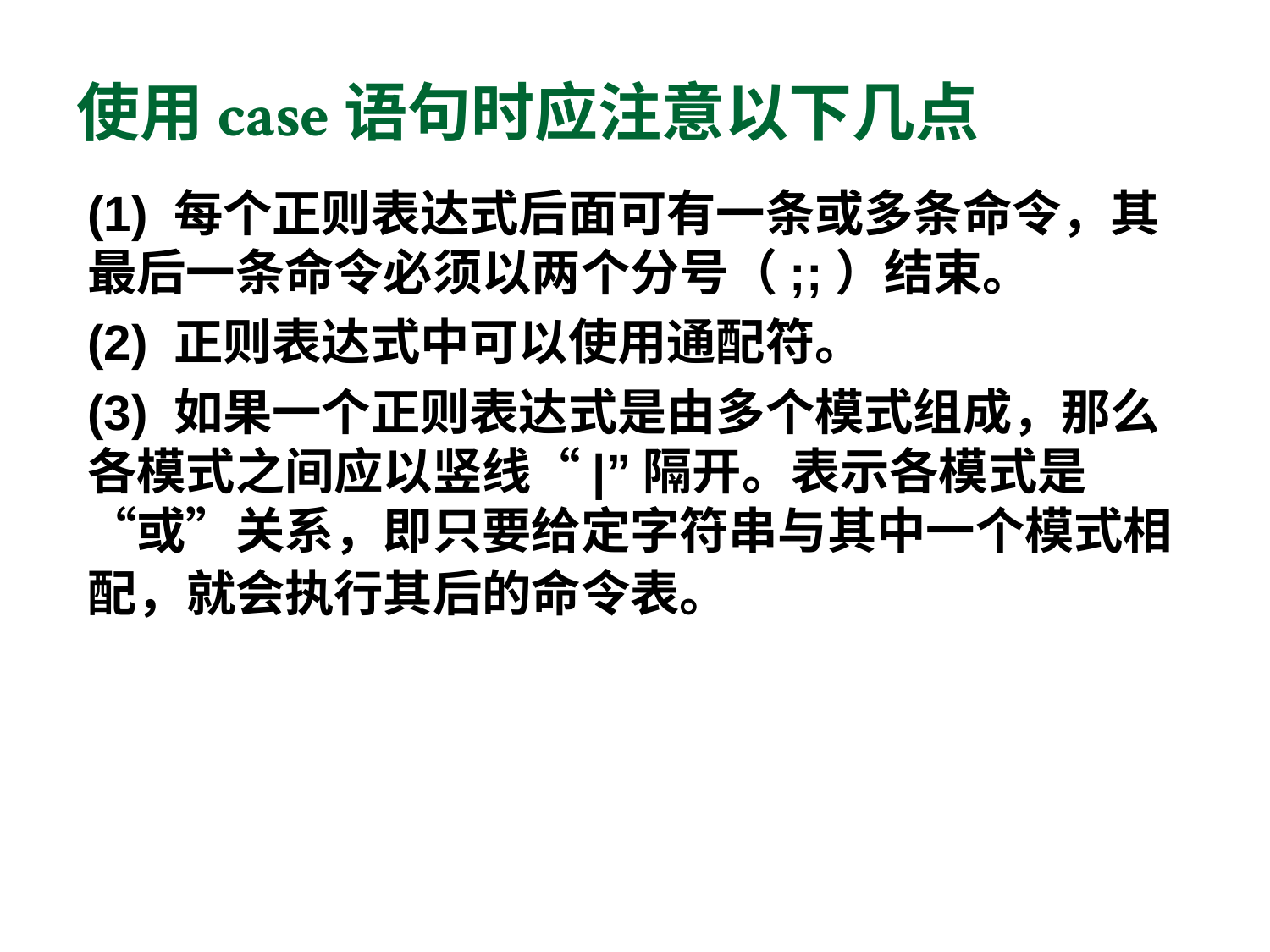

# 使用case语句时应注意以下几点
(1) 每个正则表达式后面可有一条或多条命令，其最后一条命令必须以两个分号（;;）结束。
(2) 正则表达式中可以使用通配符。
(3) 如果一个正则表达式是由多个模式组成，那么各模式之间应以竖线“|”隔开。表示各模式是“或”关系，即只要给定字符串与其中一个模式相配，就会执行其后的命令表。